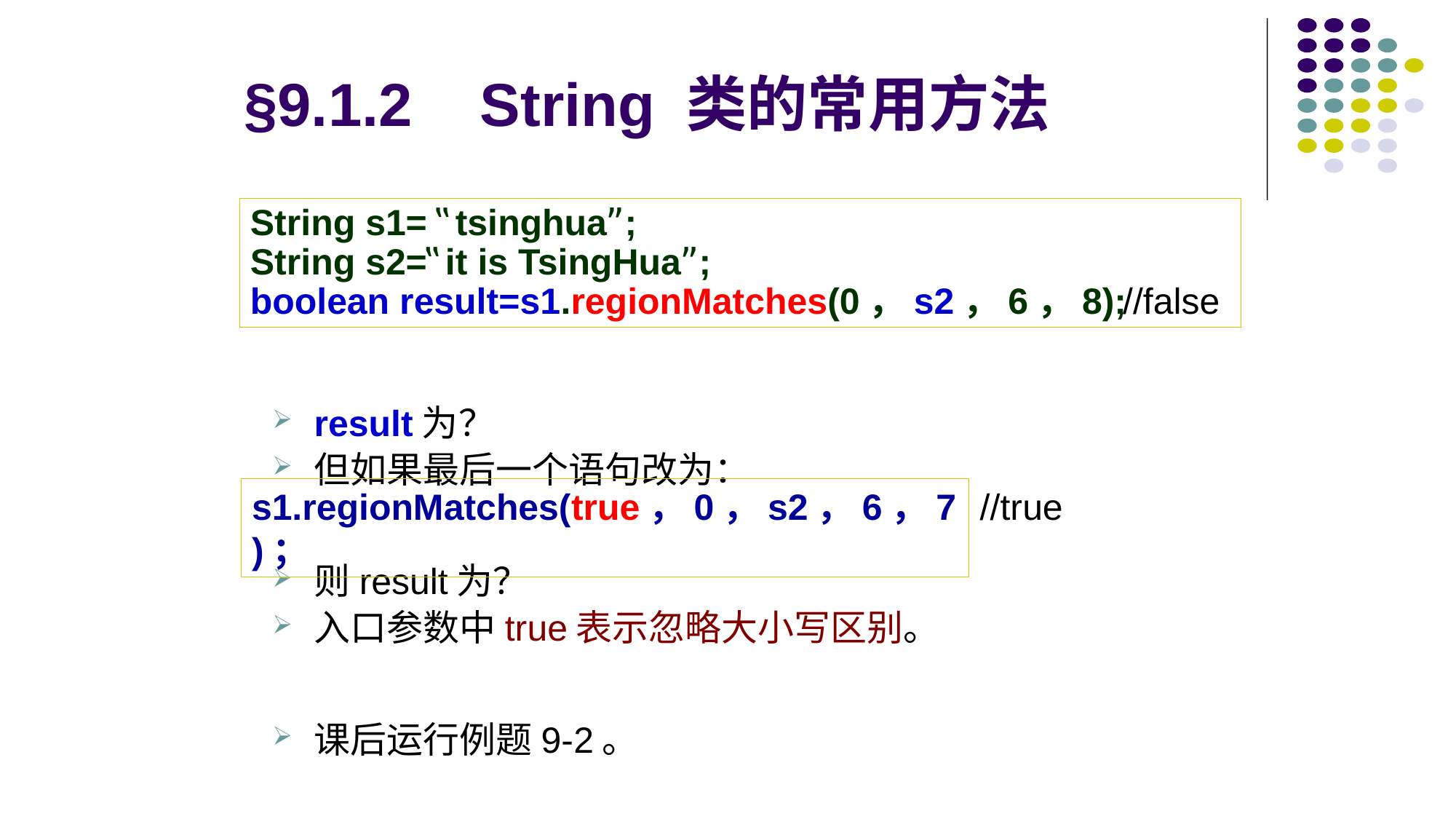

# §9.1.2    String 类的常用方法

result为？
但如果最后一个语句改为：

则result为？
入口参数中true表示忽略大小写区别。

课后运行例题9-2。

String s1= “tsinghua”;
String s2=“it is TsingHua”;
boolean result=s1.regionMatches(0，s2，6，8);
//false
//true
s1.regionMatches(true，0，s2，6，7)；
21